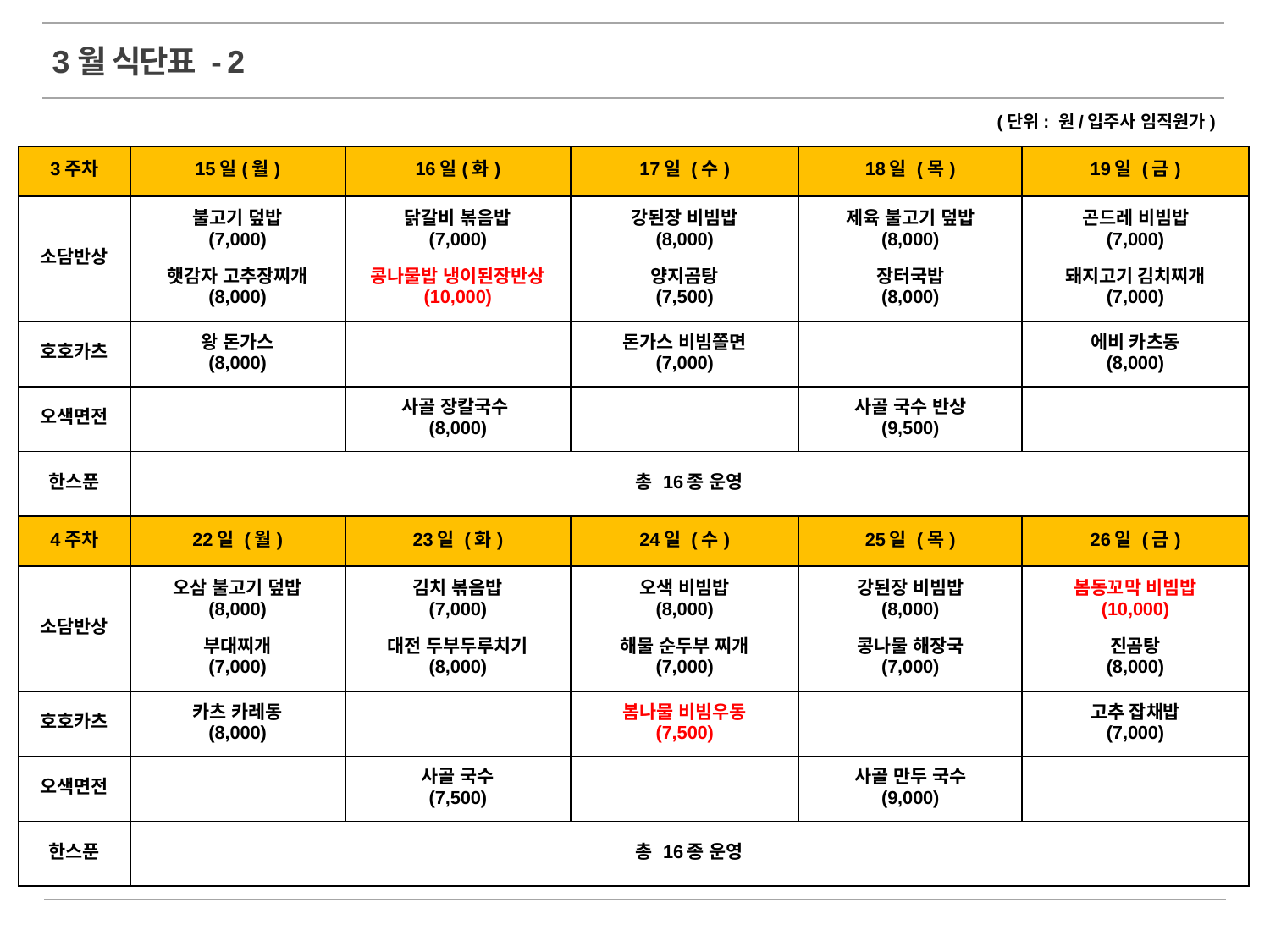

3월 식단표 - 2
(단위: 원/입주사 임직원가)
| 3주차 | 15일(월) | 16일(화) | 17일 (수) | 18일 (목) | 19일 (금) |
| --- | --- | --- | --- | --- | --- |
| 소담반상 | 불고기 덮밥 (7,000) 햇감자 고추장찌개 (8,000) | 닭갈비 볶음밥 (7,000) 콩나물밥 냉이된장반상 (10,000) | 강된장 비빔밥 (8,000) 양지곰탕 (7,500) | 제육 불고기 덮밥 (8,000) 장터국밥 (8,000) | 곤드레 비빔밥 (7,000) 돼지고기 김치찌개 (7,000) |
| 호호카츠 | 왕 돈가스 (8,000) |  | 돈가스 비빔쫄면 (7,000) |  | 에비 카츠동 (8,000) |
| 오색면전 |  | 사골 장칼국수 (8,000) |  | 사골 국수 반상 (9,500) |  |
| 한스푼 | 총 16종 운영 |  |  |  |  |
| 4주차 | 22일 (월) | 23일 (화) | 24일 (수) | 25일 (목) | 26일 (금) |
| 소담반상 | 오삼 불고기 덮밥 (8,000) 부대찌개 (7,000) | 김치 볶음밥 (7,000) 대전 두부두루치기 (8,000) | 오색 비빔밥 (8,000) 해물 순두부 찌개 (7,000) | 강된장 비빔밥 (8,000) 콩나물 해장국 (7,000) | 봄동꼬막 비빔밥 (10,000) 진곰탕 (8,000) |
| 호호카츠 | 카츠 카레동 (8,000) |  | 봄나물 비빔우동 (7,500) |  | 고추 잡채밥 (7,000) |
| 오색면전 |  | 사골 국수 (7,500) |  | 사골 만두 국수 (9,000) |  |
| 한스푼 | 총 16종 운영 |  |  |  |  |